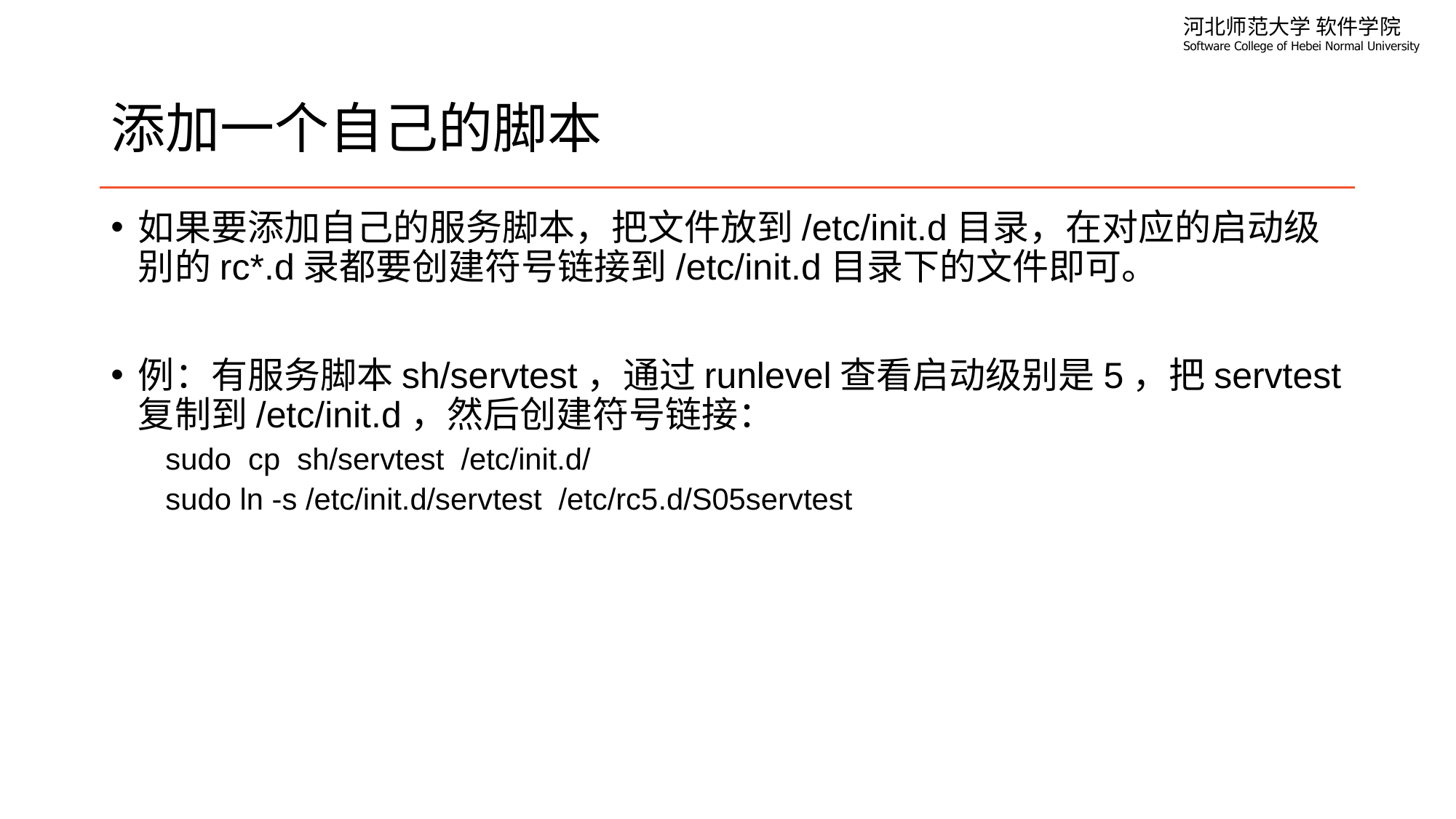

# 添加一个自己的脚本
如果要添加自己的服务脚本，把文件放到/etc/init.d目录，在对应的启动级别的rc*.d录都要创建符号链接到/etc/init.d目录下的文件即可。

例：有服务脚本sh/servtest，通过runlevel查看启动级别是5，把servtest复制到/etc/init.d，然后创建符号链接：
sudo  cp  sh/servtest  /etc/init.d/
sudo ln -s /etc/init.d/servtest  /etc/rc5.d/S05servtest